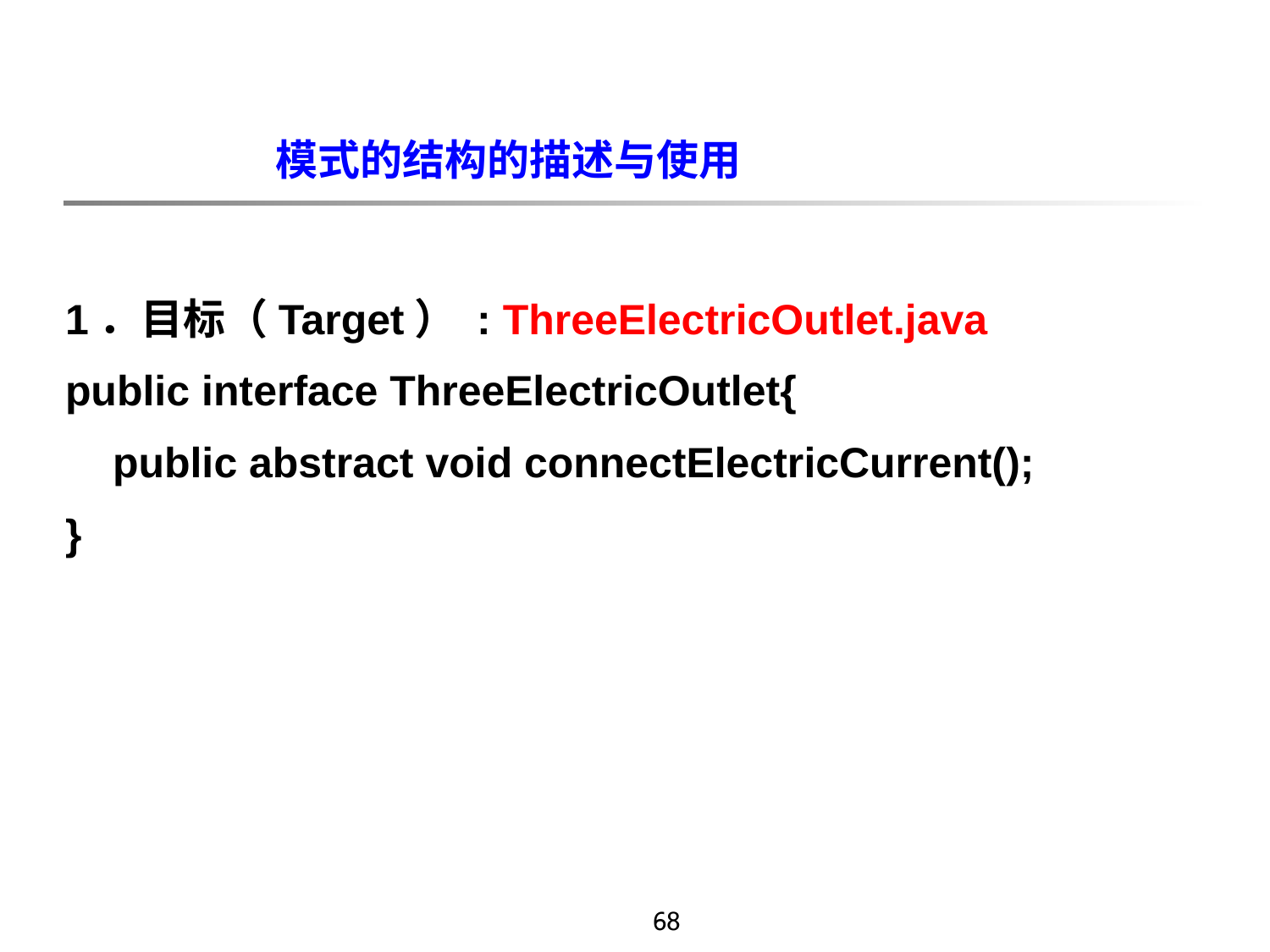

模式的结构的描述与使用

1．目标（Target） : ThreeElectricOutlet.java
public interface ThreeElectricOutlet{
    public abstract void connectElectricCurrent();
}

68